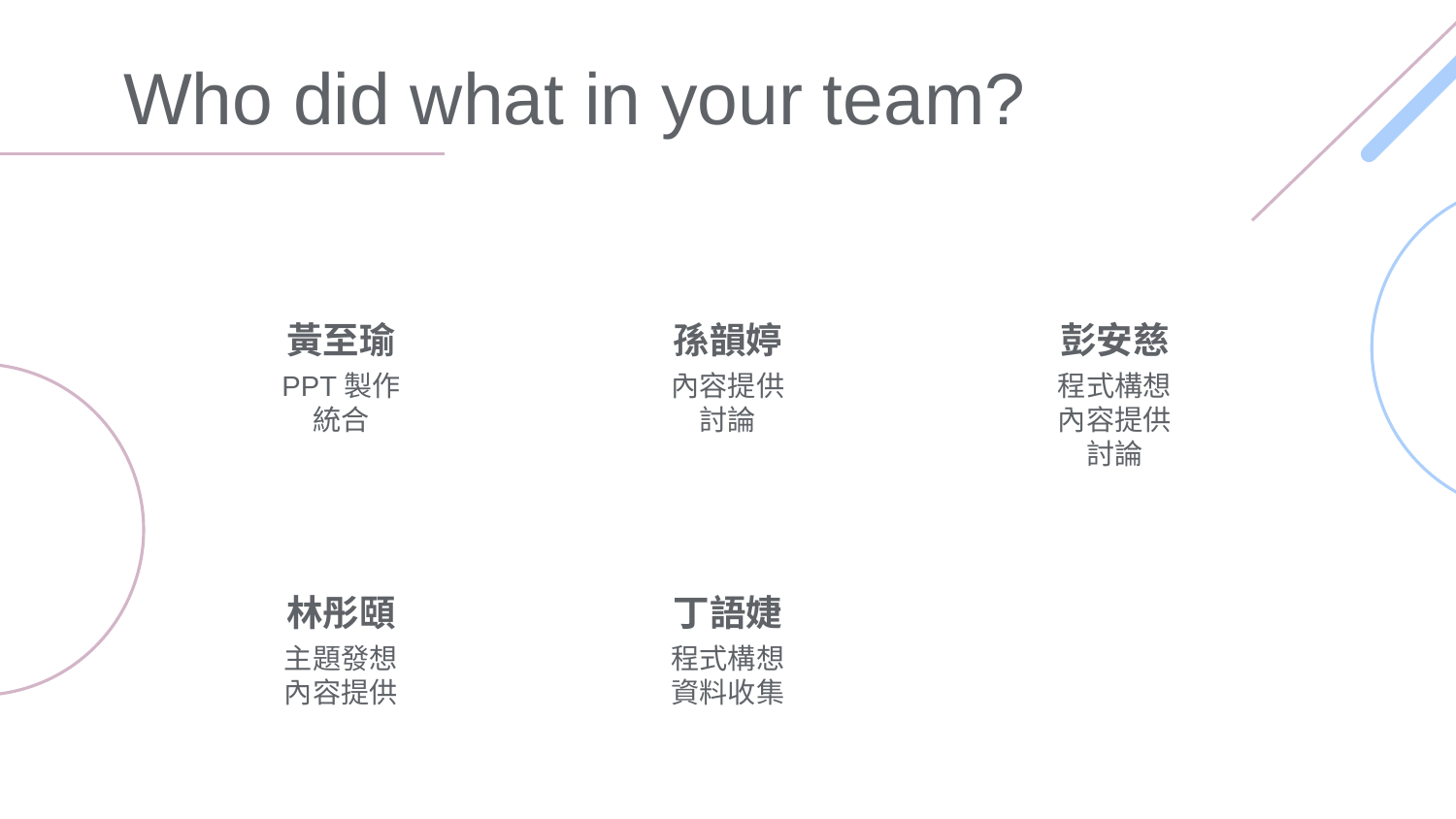

# Who did what in your team?
黃至瑜
孫韻婷
彭安慈
程式構想
內容提供
討論
PPT製作
統合
內容提供
討論
林彤頤
丁語婕
主題發想
內容提供
程式構想
資料收集